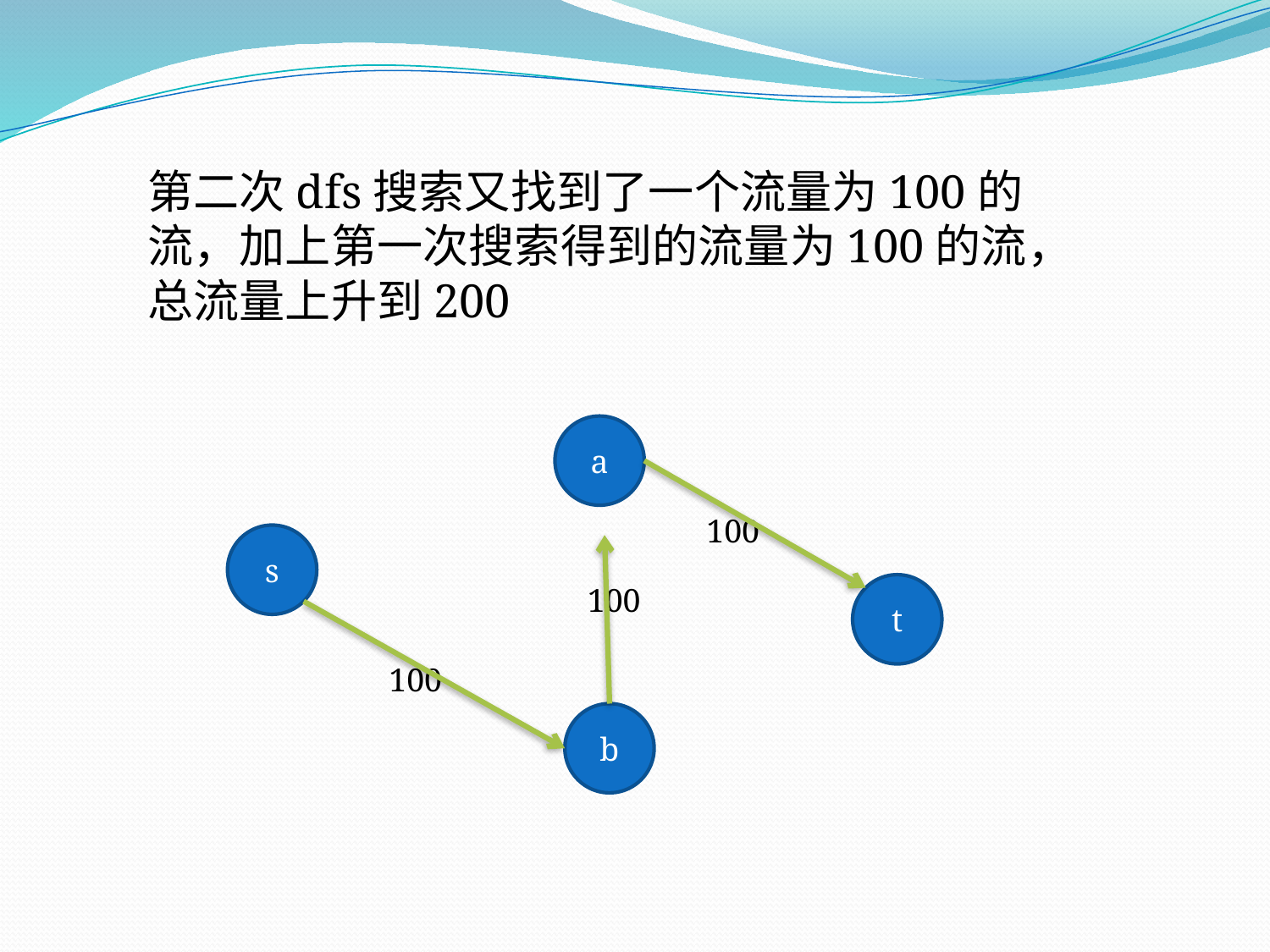

第二次dfs搜索又找到了一个流量为100的流，加上第一次搜索得到的流量为100的流，总流量上升到200
a
100
s
100
t
100
b